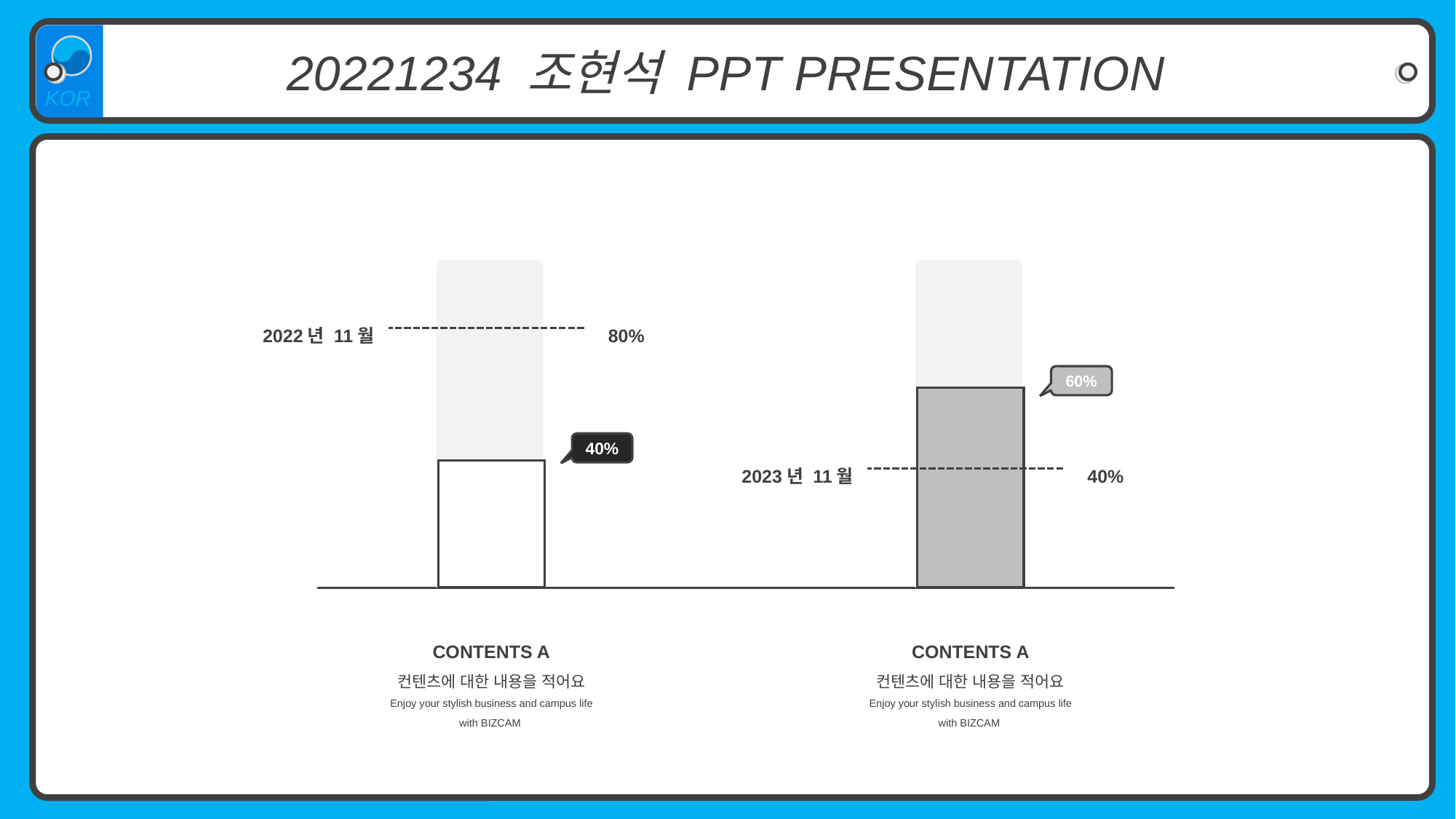

20221234 조현석 PPT PRESENTATION

KOR

2022년 11월
80%
60%

40%
2023년 11월
40%

CONTENTS A
컨텐츠에 대한 내용을 적어요
Enjoy your stylish business and campus life with BIZCAM
CONTENTS A
컨텐츠에 대한 내용을 적어요
Enjoy your stylish business and campus life with BIZCAM